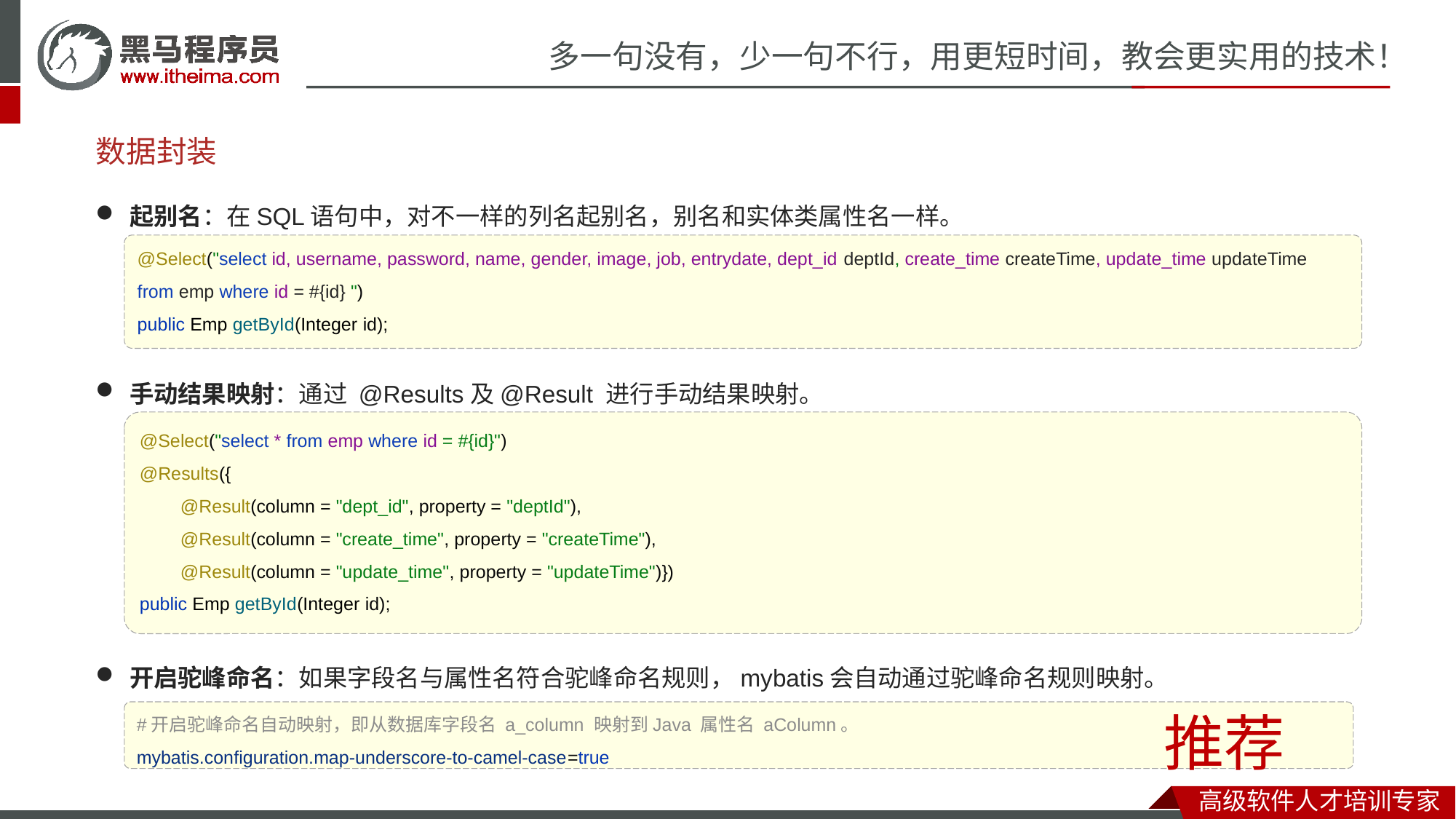

# 数据封装
起别名：在SQL语句中，对不一样的列名起别名，别名和实体类属性名一样。
@Select("select id, username, password, name, gender, image, job, entrydate, dept_id deptId, create_time createTime, update_time updateTime from emp where id = #{id} ")
public Emp getById(Integer id);
手动结果映射：通过 @Results及@Result 进行手动结果映射。
@Select("select * from emp where id = #{id}")
@Results({
        @Result(column = "dept_id", property = "deptId"),
        @Result(column = "create_time", property = "createTime"),
        @Result(column = "update_time", property = "updateTime")})
public Emp getById(Integer id);
开启驼峰命名：如果字段名与属性名符合驼峰命名规则，mybatis会自动通过驼峰命名规则映射。
推荐
#开启驼峰命名自动映射，即从数据库字段名 a_column 映射到Java 属性名 aColumn。
mybatis.configuration.map-underscore-to-camel-case=true